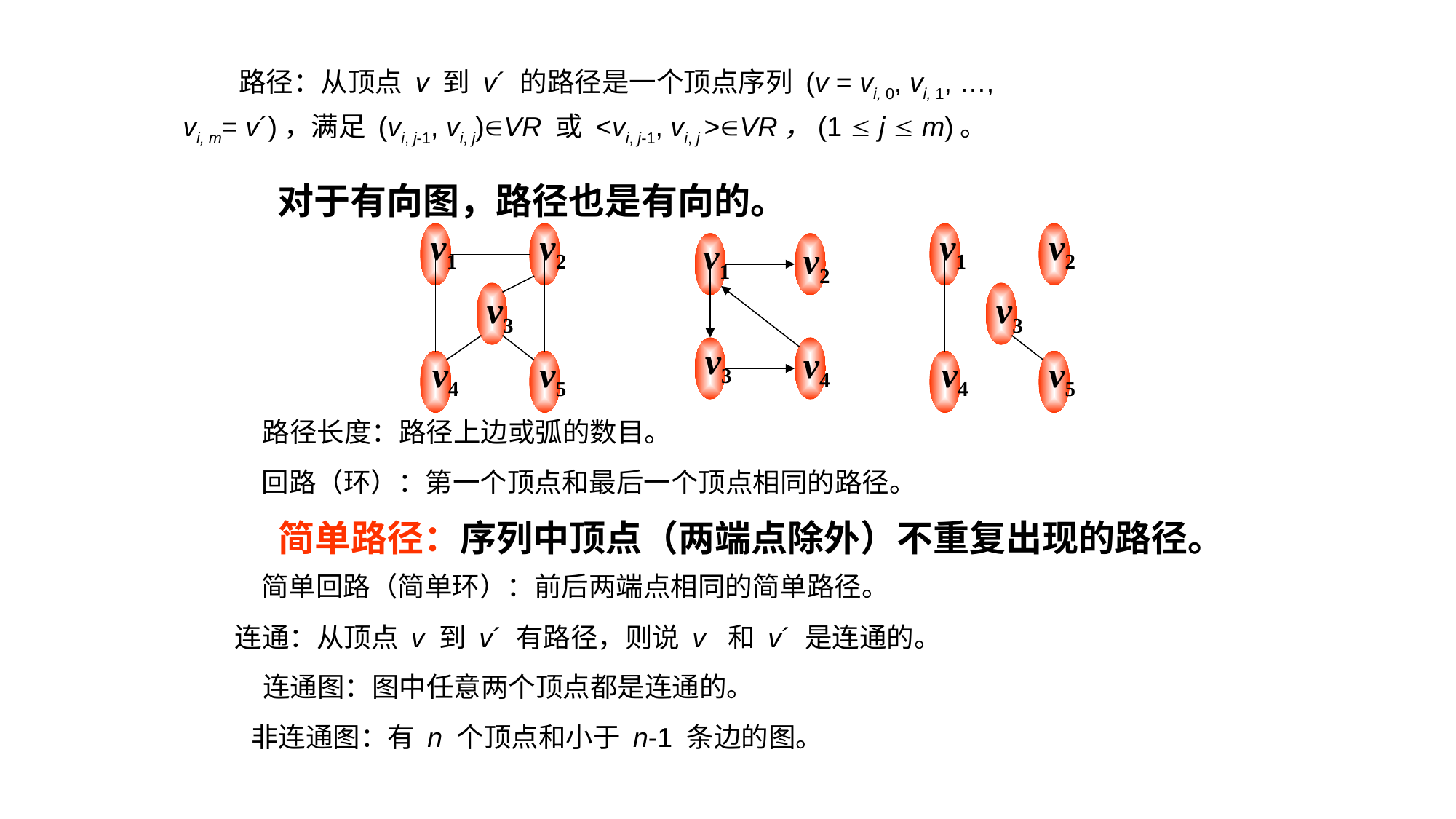

路径：从顶点 v 到 v´ 的路径是一个顶点序列 (v = vi, 0, vi, 1, …,
vi, m= v´)，满足 (vi, j-1, vi, j)∈VR 或 <vi, j-1, vi, j >∈VR，(1 ≤ j ≤ m)。
        对于有向图，路径也是有向的。
v1
v2

v3

v4
v5

v1
v2

v3

v4
v5

v1
v2

v3
v4

        路径长度：路径上边或弧的数目。
        回路（环）：第一个顶点和最后一个顶点相同的路径。
        简单路径：序列中顶点（两端点除外）不重复出现的路径。
        简单回路（简单环）：前后两端点相同的简单路径。
        连通：从顶点 v 到 v´ 有路径，则说 v  和 v´ 是连通的。
        连通图：图中任意两个顶点都是连通的。
        非连通图：有 n 个顶点和小于 n-1 条边的图。